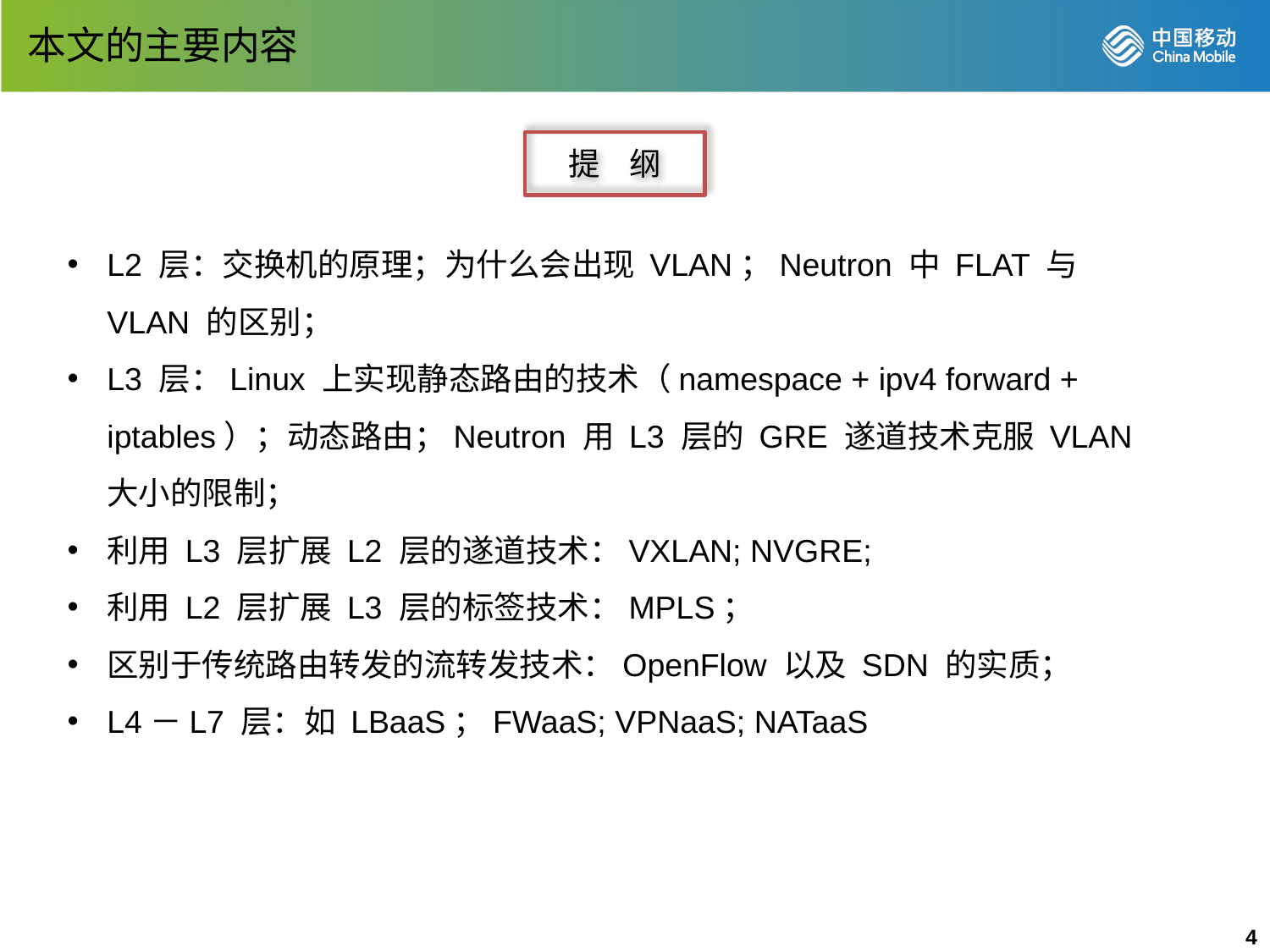

# 本文的主要内容

提    纲
L2 层：交换机的原理；为什么会出现 VLAN；Neutron 中 FLAT 与 VLAN 的区别；
L3 层：Linux 上实现静态路由的技术（namespace + ipv4 forward + iptables）；动态路由；Neutron 用 L3 层的 GRE 遂道技术克服 VLAN 大小的限制；
利用 L3 层扩展 L2 层的遂道技术：VXLAN; NVGRE;
利用 L2 层扩展 L3 层的标签技术：MPLS；
区别于传统路由转发的流转发技术：OpenFlow 以及 SDN 的实质；
L4－L7 层：如 LBaaS；FWaaS; VPNaaS; NATaaS